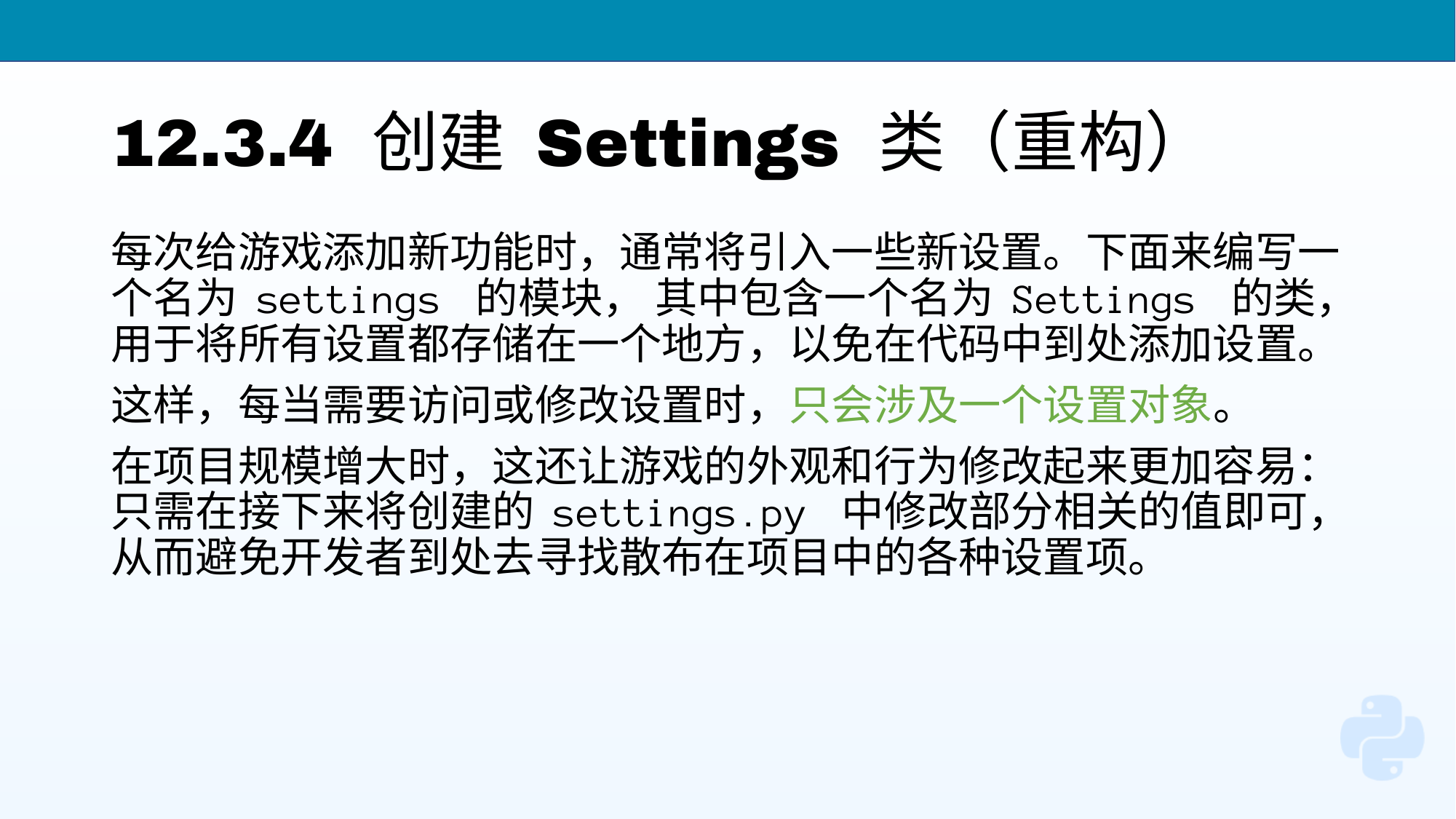

# 12.3.4 创建 Settings 类（重构）
每次给游戏添加新功能时，通常将引入一些新设置。下面来编写一个名为 settings 的模块， 其中包含一个名为 Settings 的类，用于将所有设置都存储在一个地方，以免在代码中到处添加设置。
这样，每当需要访问或修改设置时，只会涉及一个设置对象。
在项目规模增大时，这还让游戏的外观和行为修改起来更加容易：只需在接下来将创建的 settings.py 中修改部分相关的值即可，从而避免开发者到处去寻找散布在项目中的各种设置项。